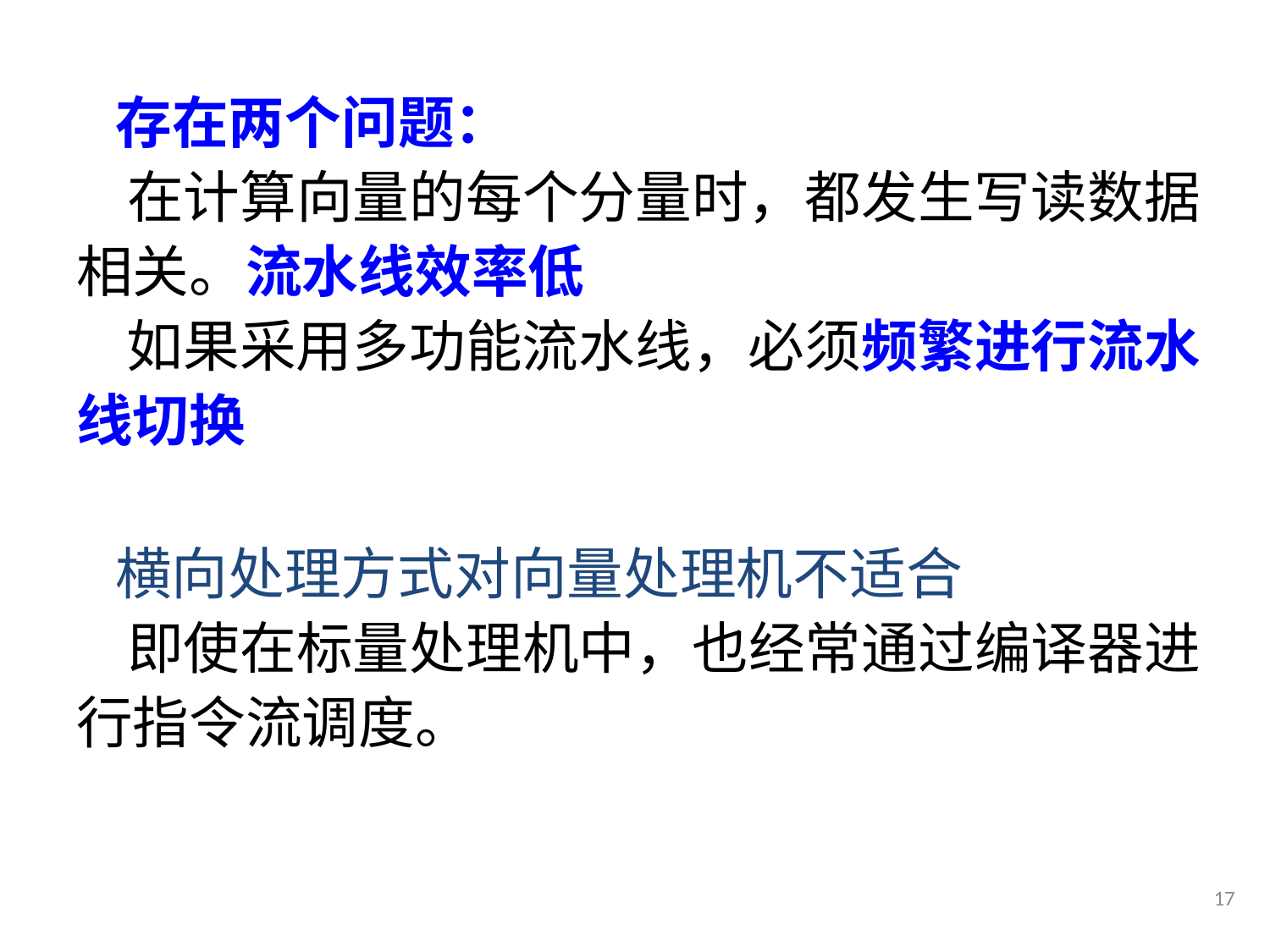

存在两个问题：
    在计算向量的每个分量时，都发生写读数据相关。流水线效率低
    如果采用多功能流水线，必须频繁进行流水线切换
  横向处理方式对向量处理机不适合
    即使在标量处理机中，也经常通过编译器进行指令流调度。
17